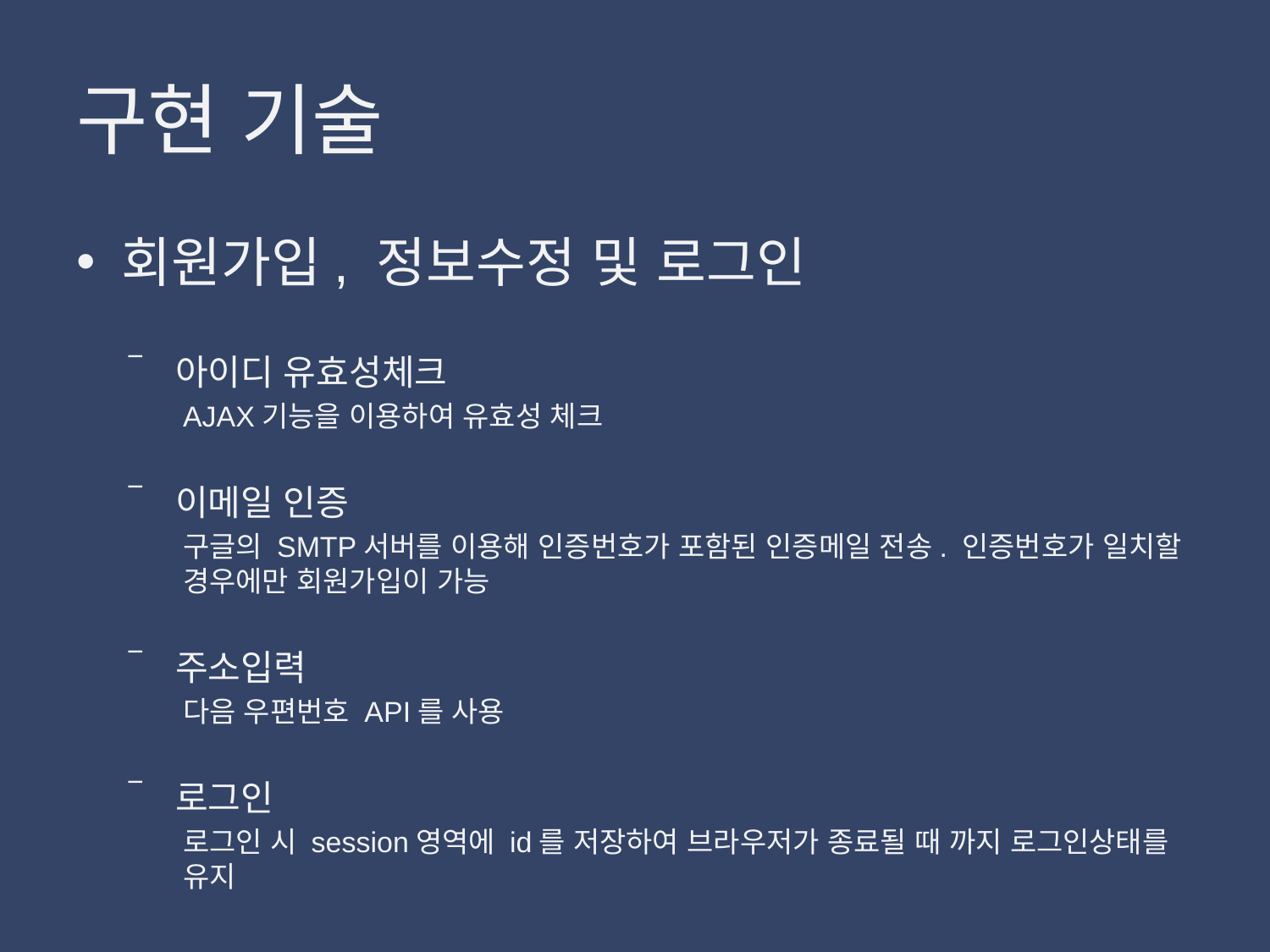

# 구현 기술
회원가입, 정보수정 및 로그인

아이디 유효성체크
AJAX기능을 이용하여 유효성 체크

이메일 인증
구글의 SMTP서버를 이용해 인증번호가 포함된 인증메일 전송. 인증번호가 일치할 경우에만 회원가입이 가능

주소입력
다음 우편번호 API를 사용

로그인
로그인 시 session영역에 id를 저장하여 브라우저가 종료될 때 까지 로그인상태를 유지